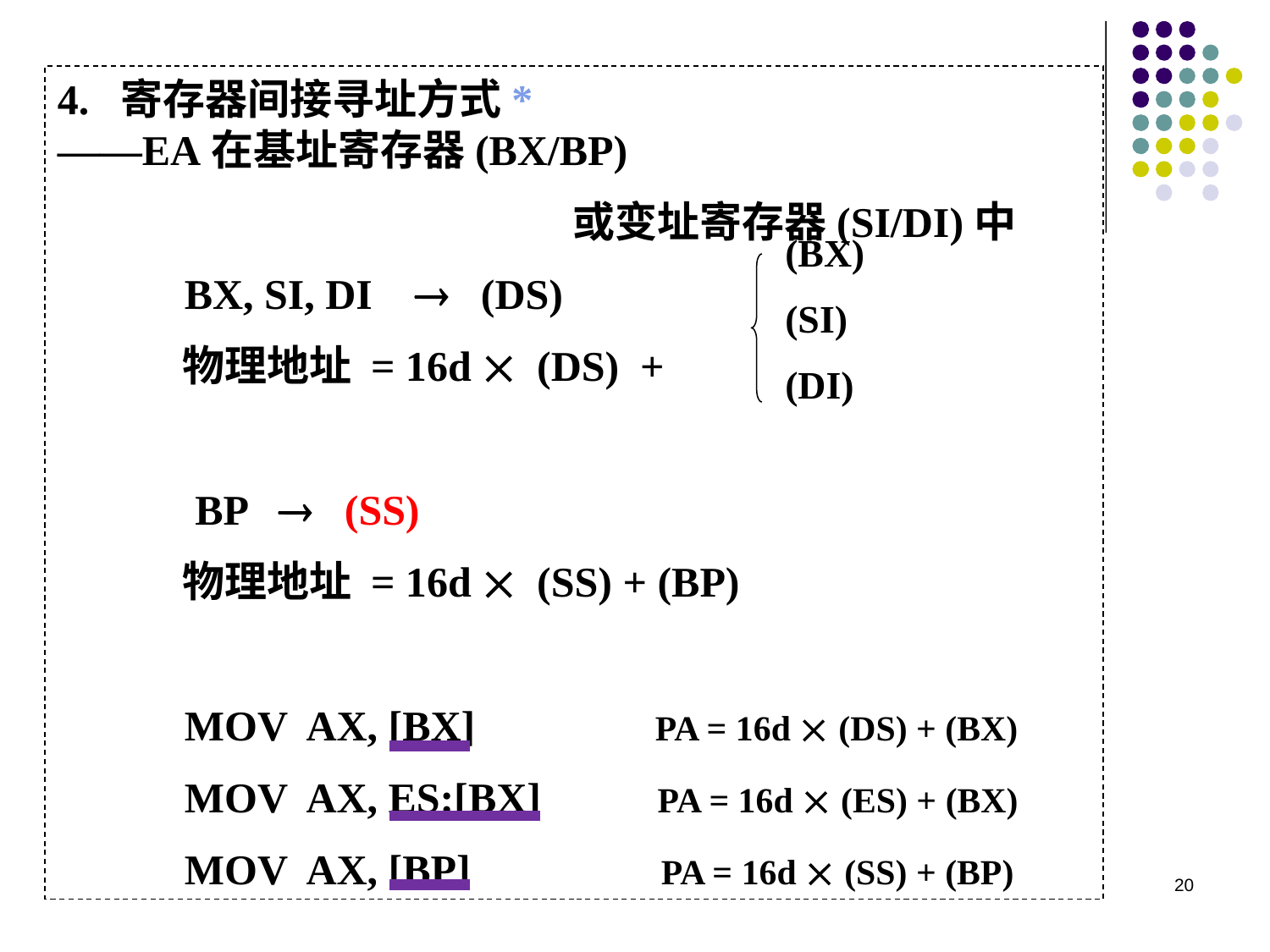

4.  寄存器间接寻址方式* ——EA在基址寄存器(BX/BP)
                                                     或变址寄存器(SI/DI)中
            BX, SI, DI    →   (DS)
            物理地址 = 16d ×  (DS)  +

             BP   →   (SS)
            物理地址 = 16d ×  (SS) + (BP)

            MOV  AX, [BX]                 PA = 16d × (DS) + (BX)
            MOV  AX, ES:[BX]           PA = 16d × (ES) + (BX)
            MOV  AX, [BP]                  PA = 16d × (SS) + (BP)
(BX)
(SI)
(DI)

20